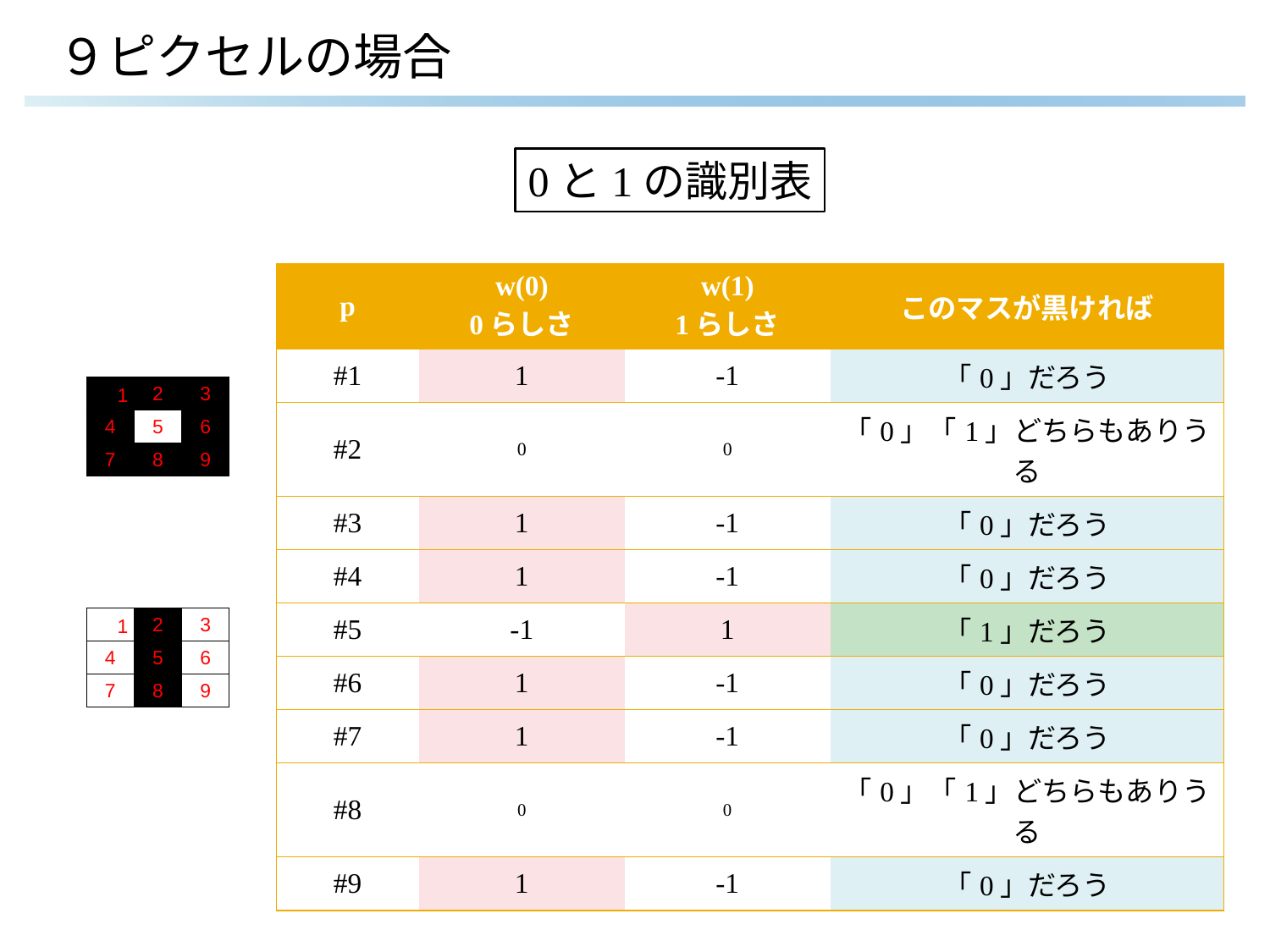

# ９ピクセルの場合
0と1の識別表
| p | w(0) 0らしさ | w(1) 1らしさ | このマスが黒ければ |
| --- | --- | --- | --- |
| #1 | 1 | -1 | 「0」だろう |
| #2 | 0 | 0 | 「0」「1」どちらもありうる |
| #3 | 1 | -1 | 「0」だろう |
| #4 | 1 | -1 | 「0」だろう |
| #5 | -1 | 1 | 「1」だろう |
| #6 | 1 | -1 | 「0」だろう |
| #7 | 1 | -1 | 「0」だろう |
| #8 | 0 | 0 | 「0」「1」どちらもありうる |
| #9 | 1 | -1 | 「0」だろう |
| 1 | 2 | 3 |
| --- | --- | --- |
| 4 | 5 | 6 |
| 7 | 8 | 9 |
| 1 | 2 | 3 |
| --- | --- | --- |
| 4 | 5 | 6 |
| 7 | 8 | 9 |